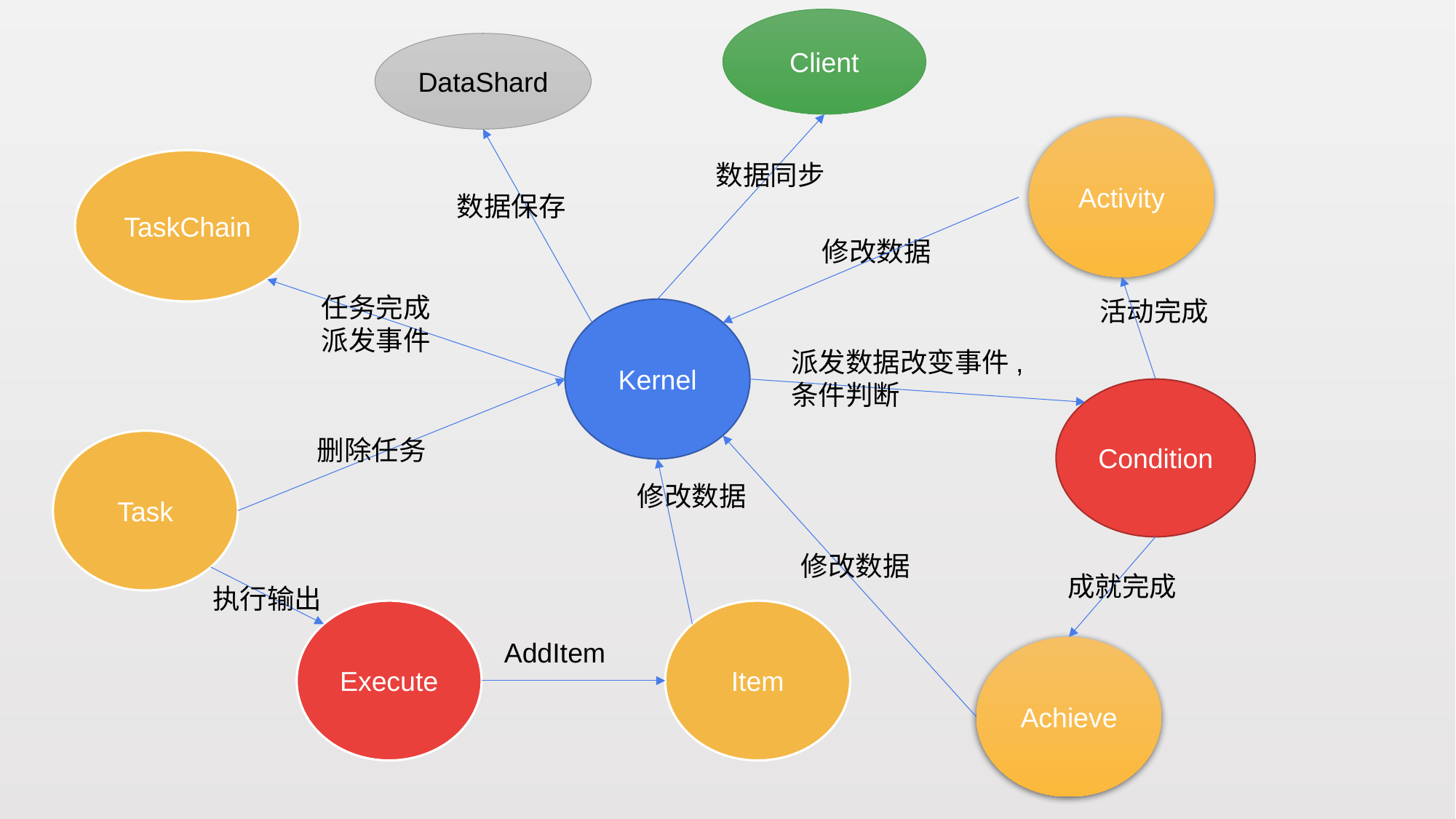

Client
DataShard
Activity
TaskChain
数据同步
数据保存
修改数据
任务完成派发事件
活动完成
Kernel
派发数据改变事件,条件判断
Condition
删除任务
Task
修改数据
修改数据
成就完成
执行输出
Execute
Item
AddItem
Achieve